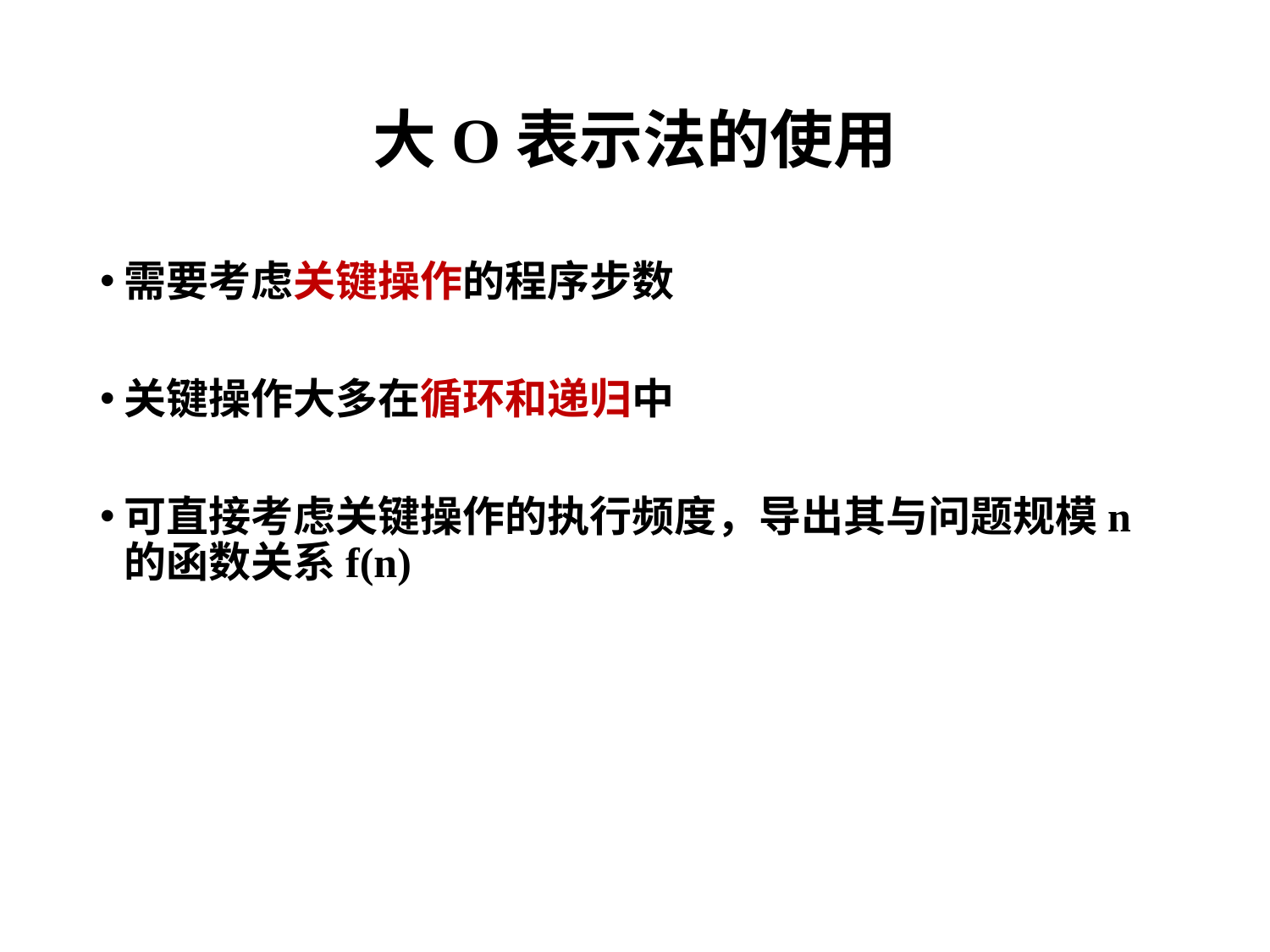

# 大O表示法的使用
需要考虑关键操作的程序步数

关键操作大多在循环和递归中

可直接考虑关键操作的执行频度，导出其与问题规模n的函数关系f(n)